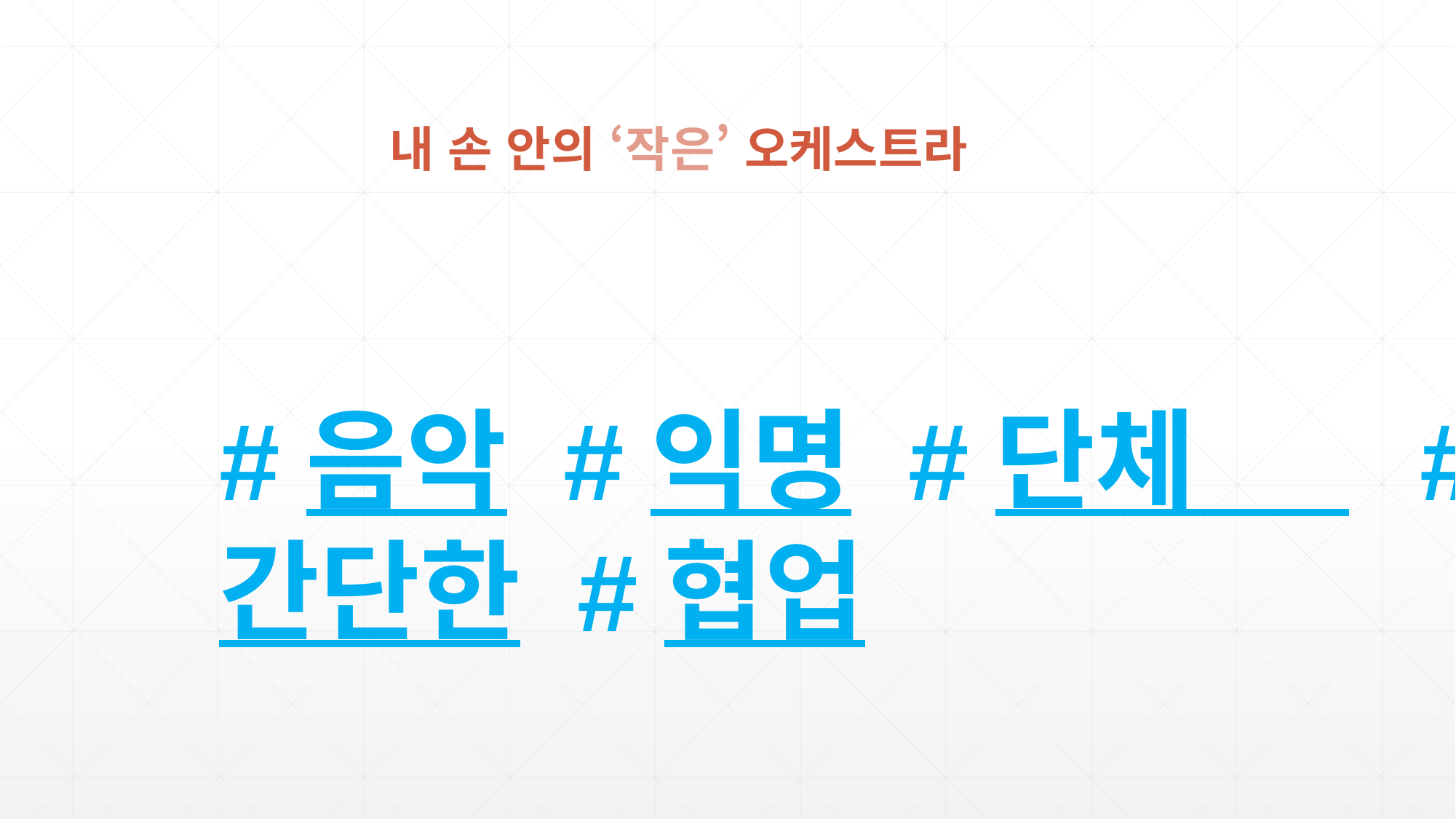

내 손 안의 ‘작은’ 오케스트라
#음악 #익명 #단체     	#간단한 #협업